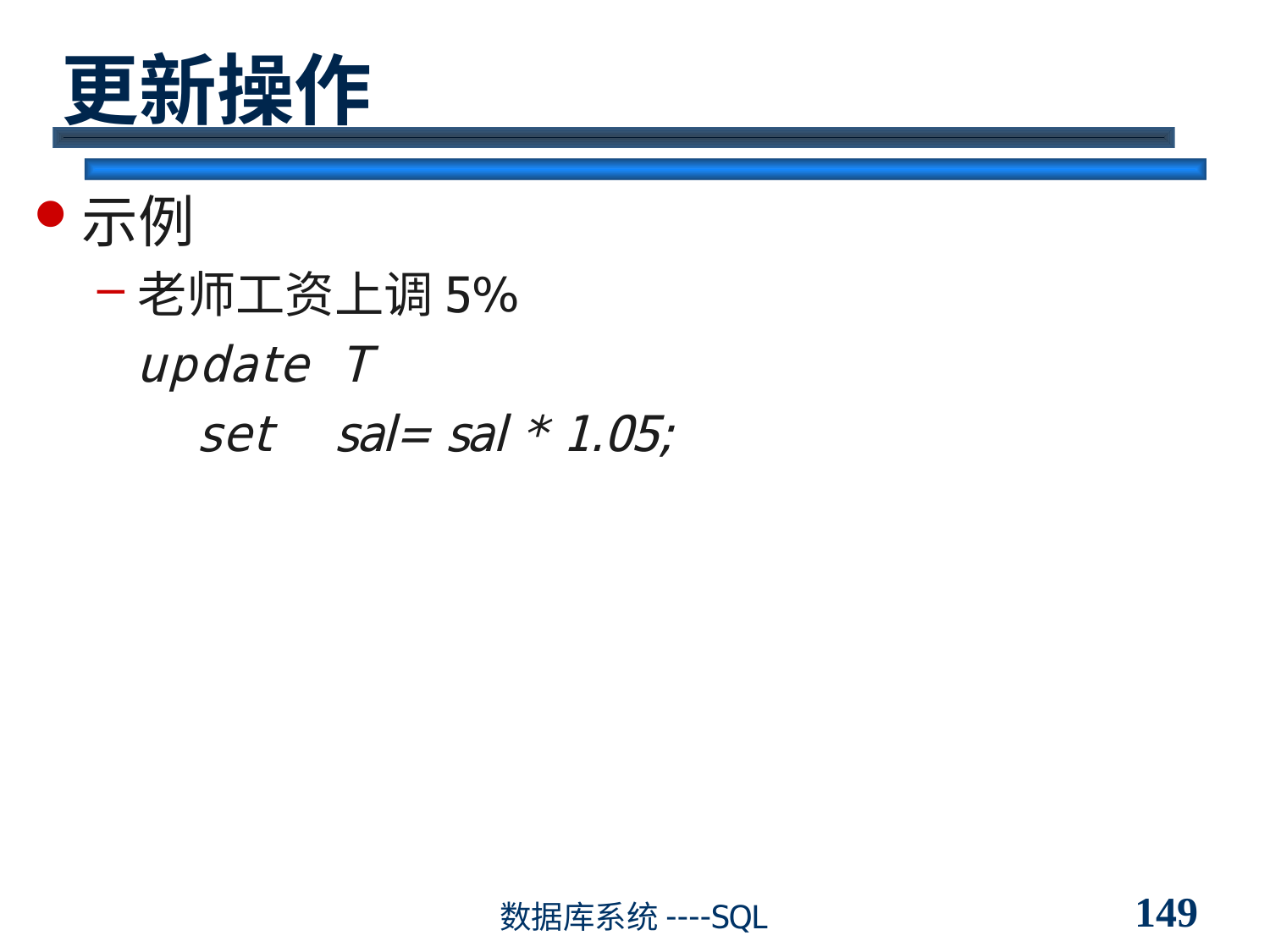

# 更新操作
示例
老师工资上调5%
	update  T
	    set    sal= sal * 1.05;
149
数据库系统----SQL